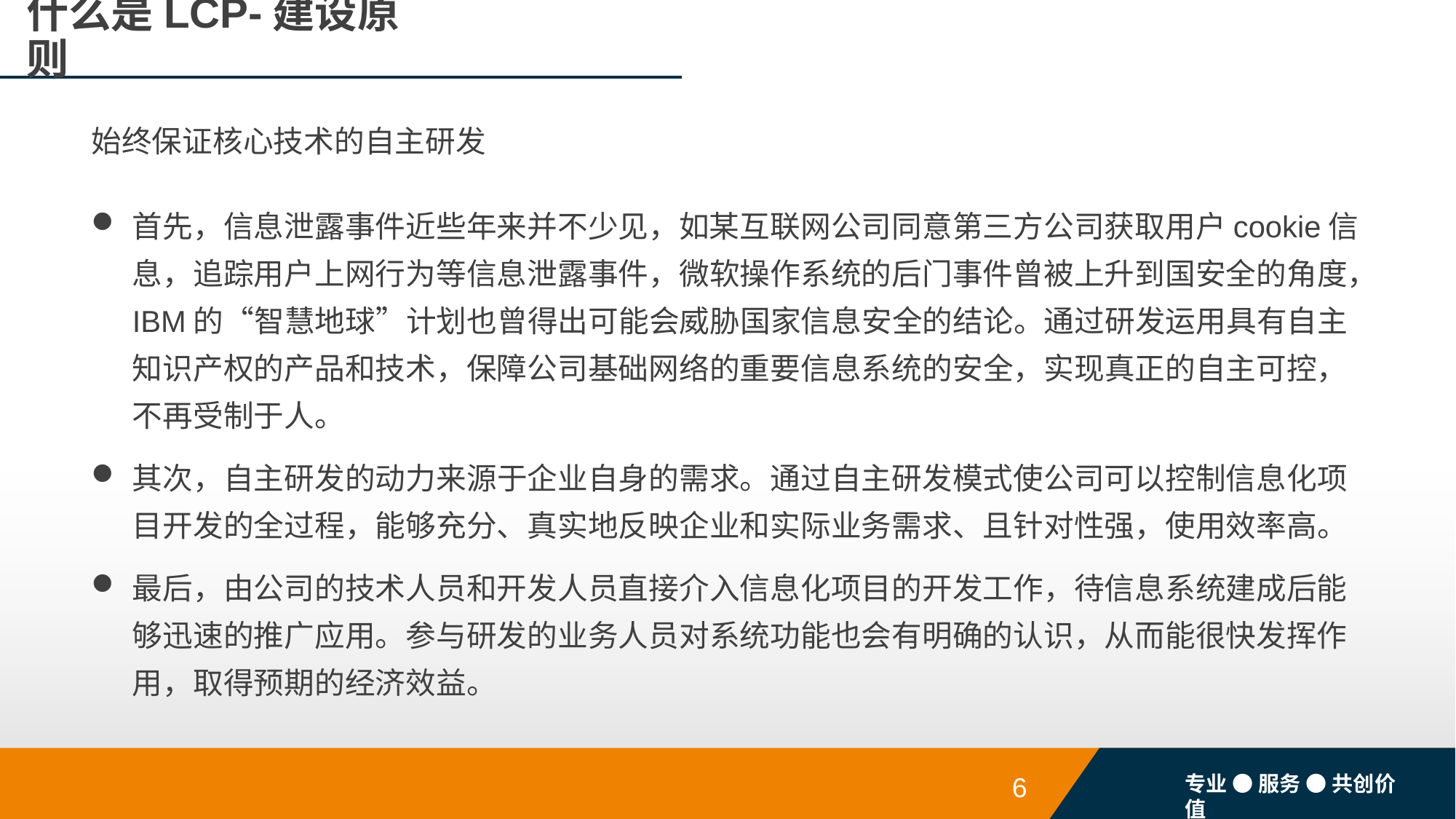

# 什么是LCP-建设原则
始终保证核心技术的自主研发
首先，信息泄露事件近些年来并不少见，如某互联网公司同意第三方公司获取用户cookie信息，追踪用户上网行为等信息泄露事件，微软操作系统的后门事件曾被上升到国安全的角度，IBM的“智慧地球”计划也曾得出可能会威胁国家信息安全的结论。通过研发运用具有自主知识产权的产品和技术，保障公司基础网络的重要信息系统的安全，实现真正的自主可控，不再受制于人。
其次，自主研发的动力来源于企业自身的需求。通过自主研发模式使公司可以控制信息化项目开发的全过程，能够充分、真实地反映企业和实际业务需求、且针对性强，使用效率高。
最后，由公司的技术人员和开发人员直接介入信息化项目的开发工作，待信息系统建成后能够迅速的推广应用。参与研发的业务人员对系统功能也会有明确的认识，从而能很快发挥作用，取得预期的经济效益。